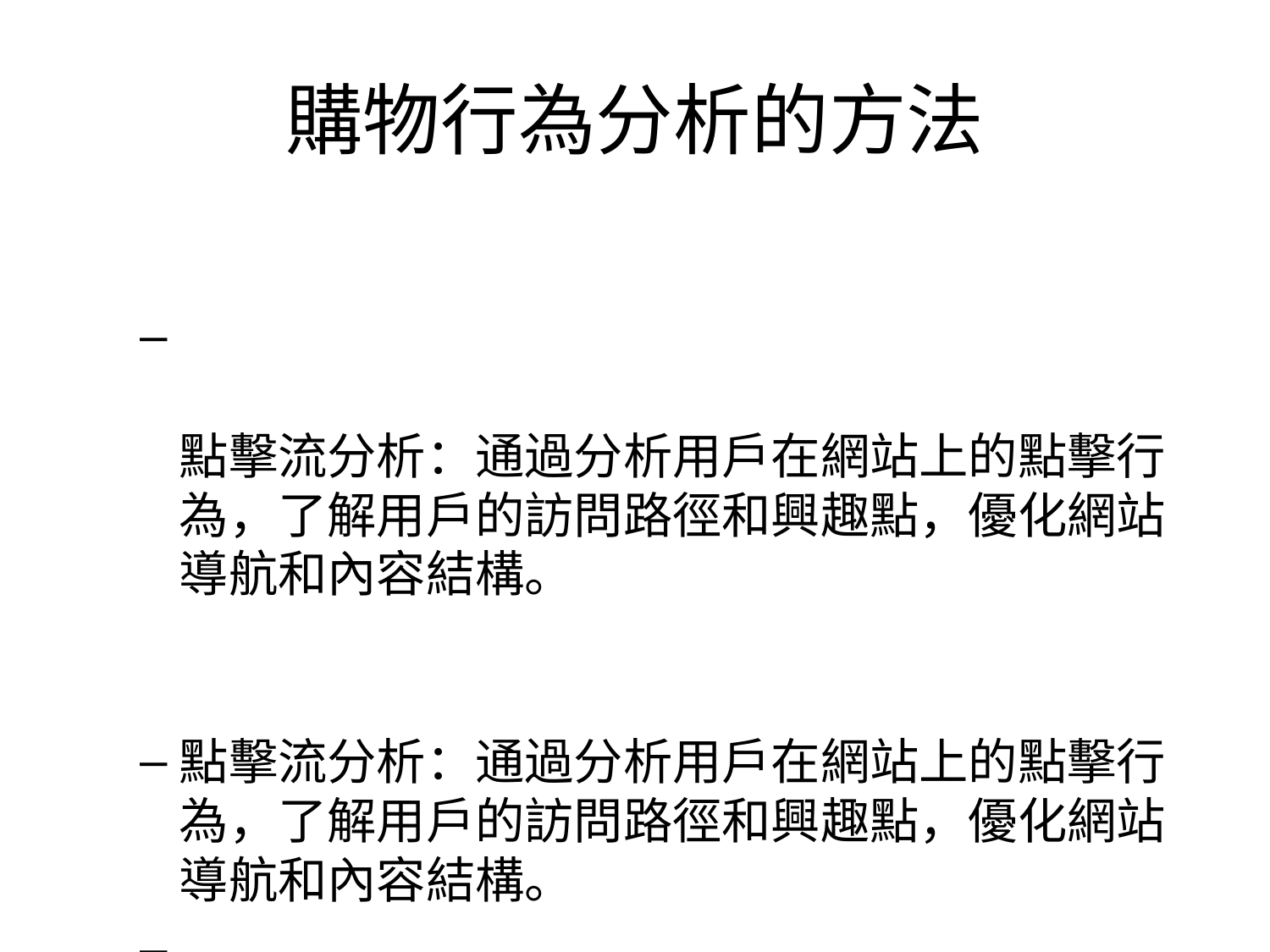

# 購物行為分析的方法

點擊流分析：通過分析用戶在網站上的點擊行為，了解用戶的訪問路徑和興趣點，優化網站導航和內容結構。
點擊流分析：通過分析用戶在網站上的點擊行為，了解用戶的訪問路徑和興趣點，優化網站導航和內容結構。
熱圖分析：使用熱圖工具視覺化展示用戶在頁面上的操作行為，如鼠標移動、點擊次數等，幫助企業了解哪些區域最受關注。
熱圖分析：使用熱圖工具視覺化展示用戶在頁面上的操作行為，如鼠標移動、點擊次數等，幫助企業了解哪些區域最受關注。
購物車分析：分析消費者將商品加入購物車後的行為，包括是否完成購買、何時放棄購物車等，從而優化購物流程和轉化率。
購物車分析：分析消費者將商品加入購物車後的行為，包括是否完成購買、何時放棄購物車等，從而優化購物流程和轉化率。
客戶旅程分析：通過全方位分析客戶從初次接觸到最終購買的全過程，找出影響購買決策的關鍵因素，並優化每個接觸點的體驗。
客戶旅程分析：通過全方位分析客戶從初次接觸到最終購買的全過程，找出影響購買決策的關鍵因素，並優化每個接觸點的體驗。